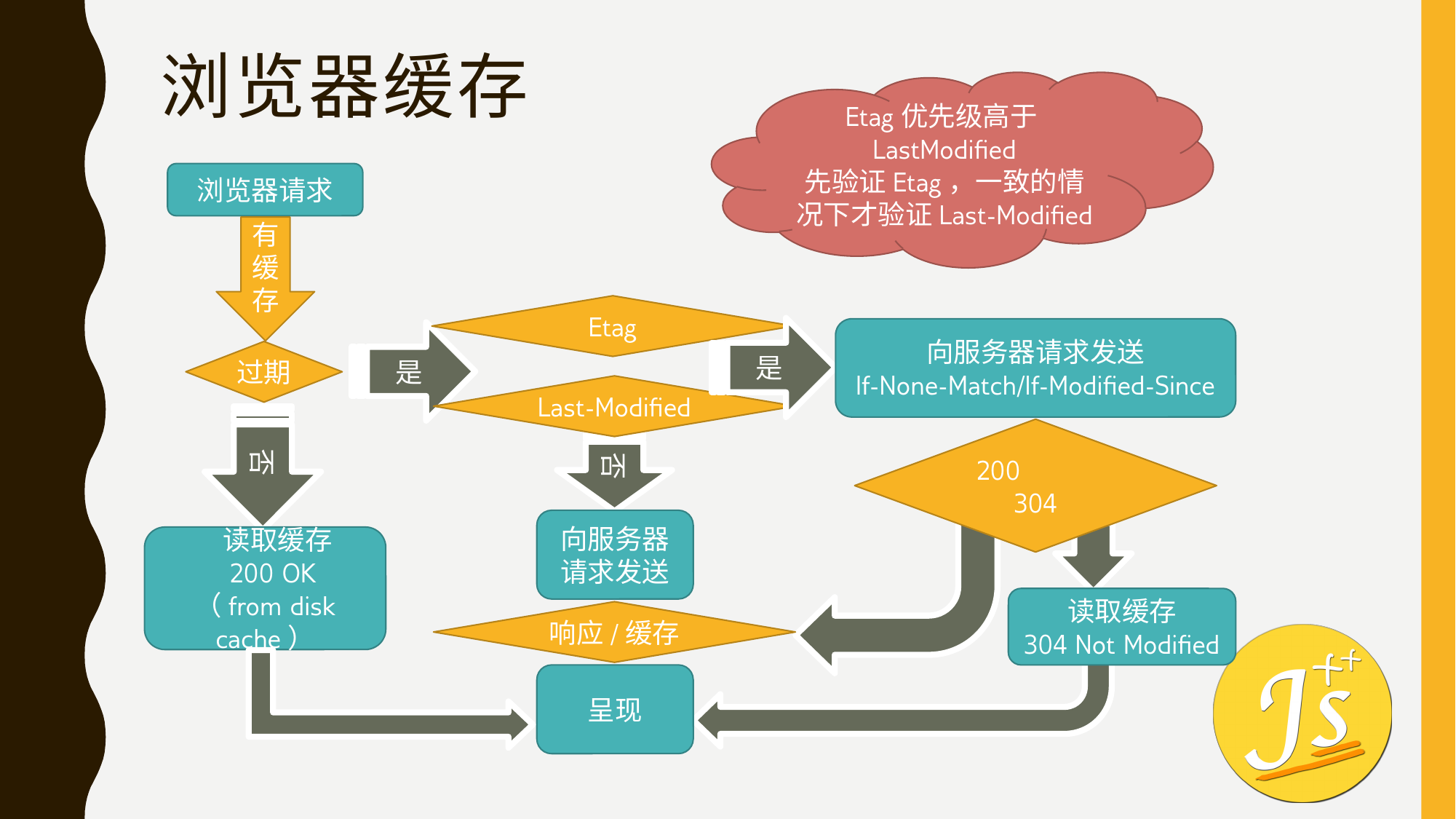

# 浏览器缓存
Etag优先级高于LastModified
先验证Etag，一致的情况下才验证Last-Modified
浏览器请求
有缓存
Etag
是
向服务器请求发送
If-None-Match/If-Modified-Since
是
过期
Last-Modified
否
否
200          304
向服务器请求发送

   读取缓存
  200 OK
（from disk cache）

读取缓存
304 Not Modified
响应/缓存

呈现